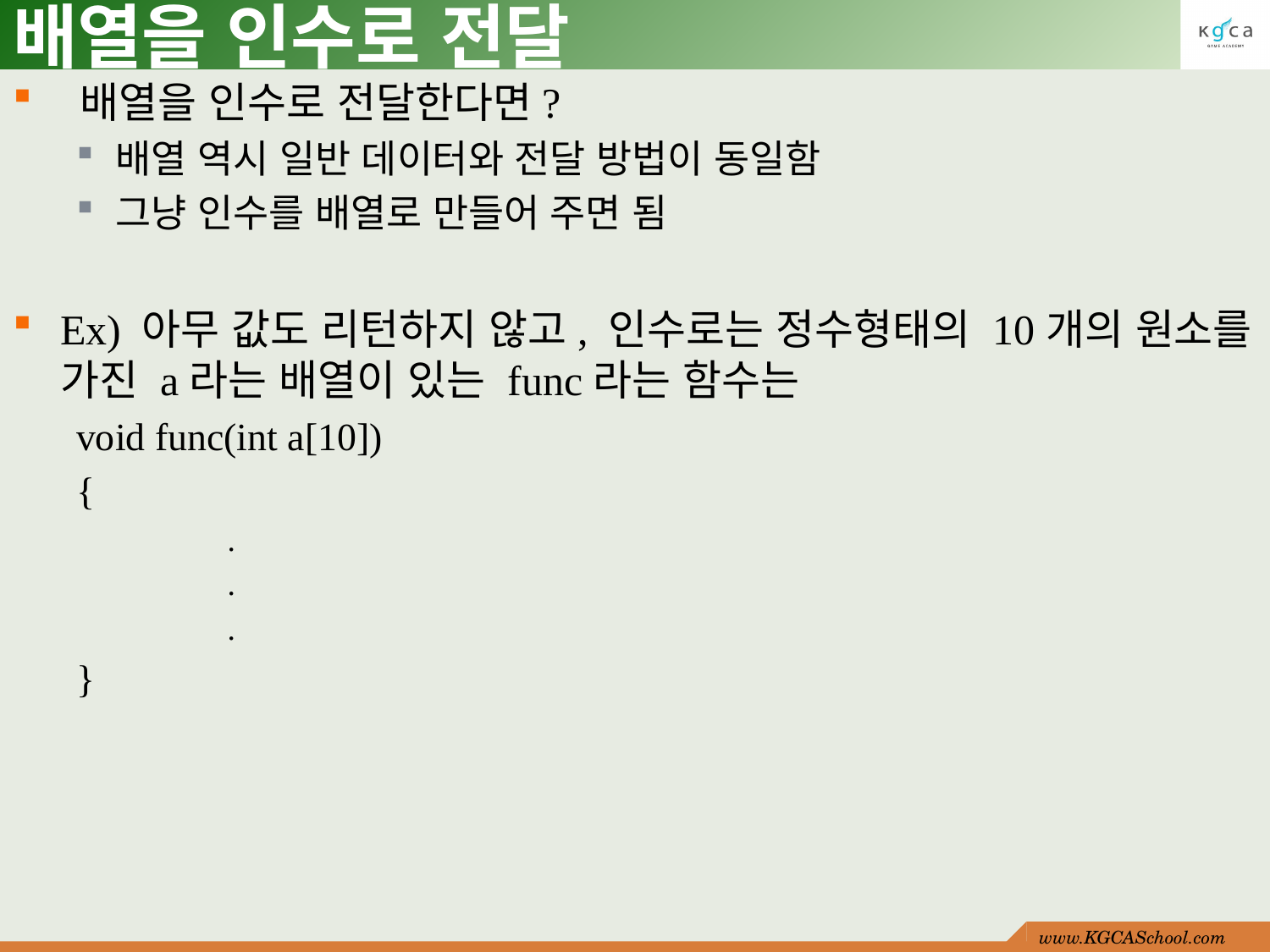

# 배열을 인수로 전달
 배열을 인수로 전달한다면?
배열 역시 일반 데이터와 전달 방법이 동일함
그냥 인수를 배열로 만들어 주면 됨

Ex) 아무 값도 리턴하지 않고, 인수로는 정수형태의 10개의 원소를 가진 a라는 배열이 있는 func라는 함수는
void func(int a[10])
{
   .
   .
   .
}